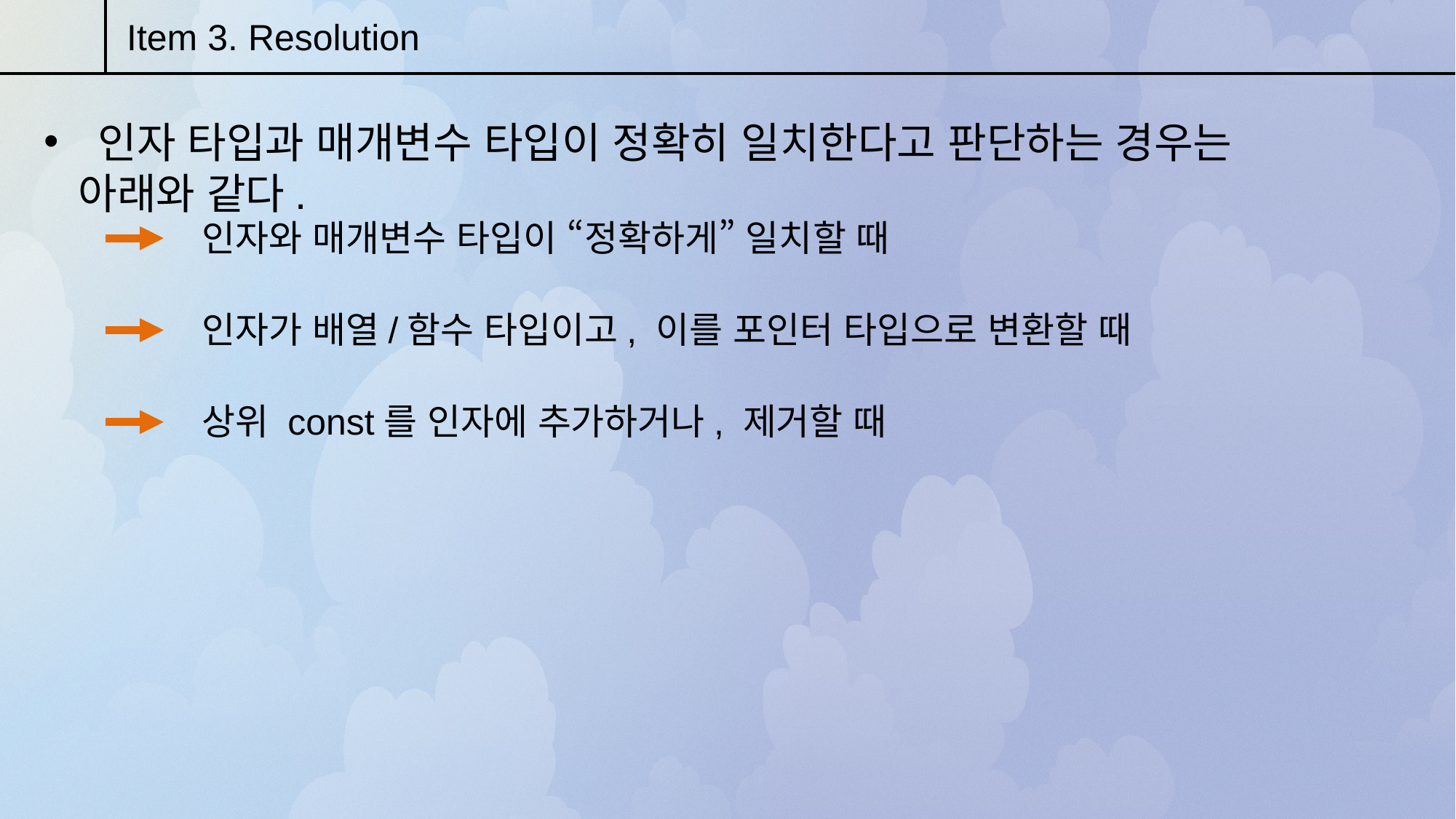

Item 3. Resolution
 인자 타입과 매개변수 타입이 정확히 일치한다고 판단하는 경우는 아래와 같다.
인자와 매개변수 타입이 “정확하게” 일치할 때
인자가 배열/함수 타입이고, 이를 포인터 타입으로 변환할 때
상위 const를 인자에 추가하거나, 제거할 때